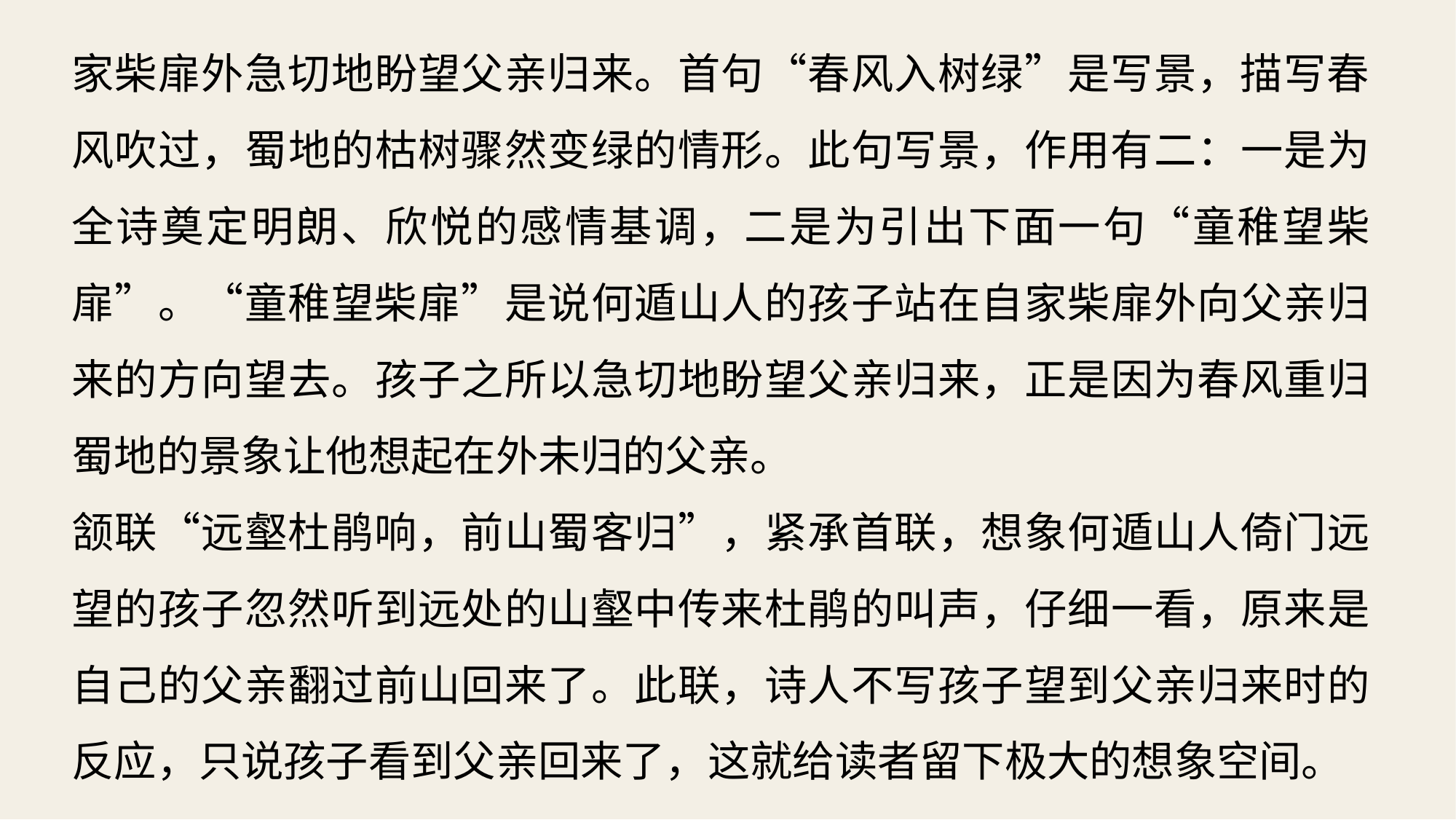

家柴扉外急切地盼望父亲归来。首句“春风入树绿”是写景，描写春风吹过，蜀地的枯树骤然变绿的情形。此句写景，作用有二：一是为全诗奠定明朗、欣悦的感情基调，二是为引出下面一句“童稚望柴扉”。“童稚望柴扉”是说何遁山人的孩子站在自家柴扉外向父亲归来的方向望去。孩子之所以急切地盼望父亲归来，正是因为春风重归蜀地的景象让他想起在外未归的父亲。
颔联“远壑杜鹃响，前山蜀客归”，紧承首联，想象何遁山人倚门远望的孩子忽然听到远处的山壑中传来杜鹃的叫声，仔细一看，原来是自己的父亲翻过前山回来了。此联，诗人不写孩子望到父亲归来时的反应，只说孩子看到父亲回来了，这就给读者留下极大的想象空间。